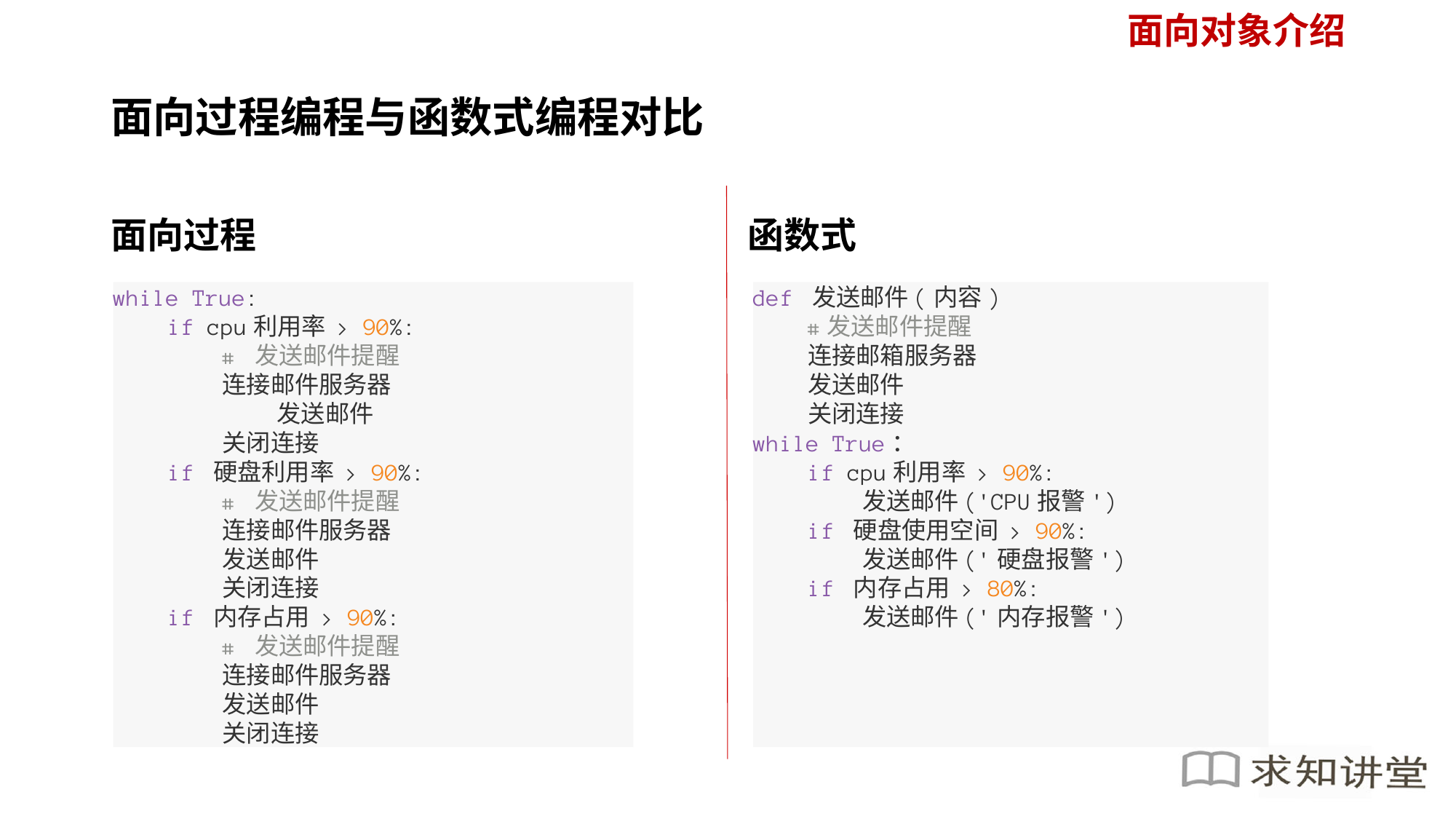

面向对象介绍
# 面向过程编程与函数式编程对比
面向过程
函数式
while True:
if cpu利用率 > 90%:
# 发送邮件提醒
连接邮件服务器
	发送邮件
	关闭连接
if 硬盘利用率 > 90%:
# 发送邮件提醒
连接邮件服务器
发送邮件
关闭连接
if 内存占用 > 90%:
# 发送邮件提醒
连接邮件服务器
发送邮件
关闭连接
def 发送邮件(内容)
#发送邮件提醒
连接邮箱服务器
发送邮件
关闭连接
while True：
if cpu利用率 > 90%:
发送邮件('CPU报警')
if 硬盘使用空间 > 90%:
发送邮件('硬盘报警')
if 内存占用 > 80%:
发送邮件('内存报警')